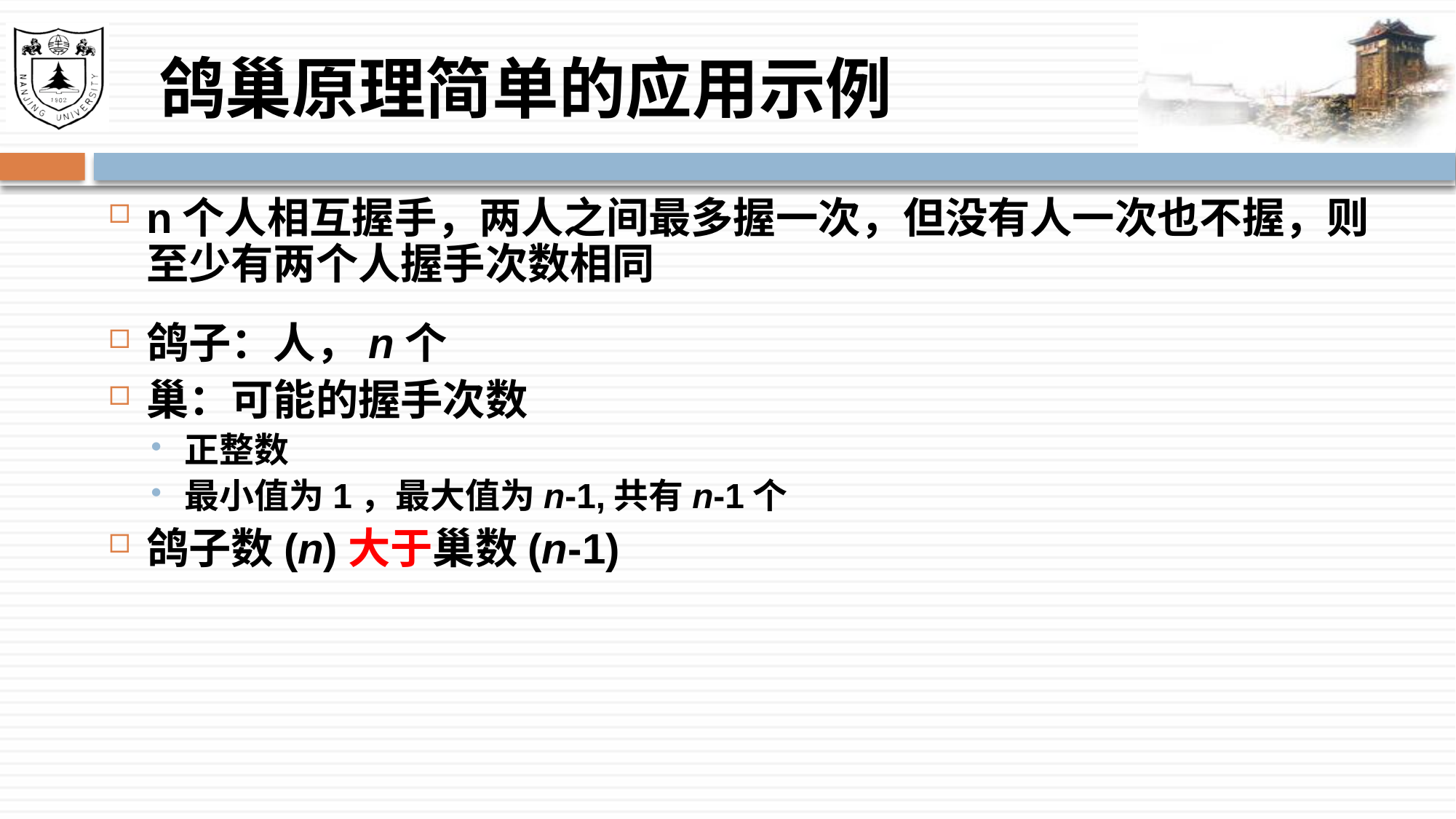

# 鸽巢原理简单的应用示例
n个人相互握手，两人之间最多握一次，但没有人一次也不握，则至少有两个人握手次数相同
鸽子：人，n个
巢：可能的握手次数
正整数
最小值为1，最大值为n-1,共有n-1个
鸽子数(n)大于巢数(n-1)